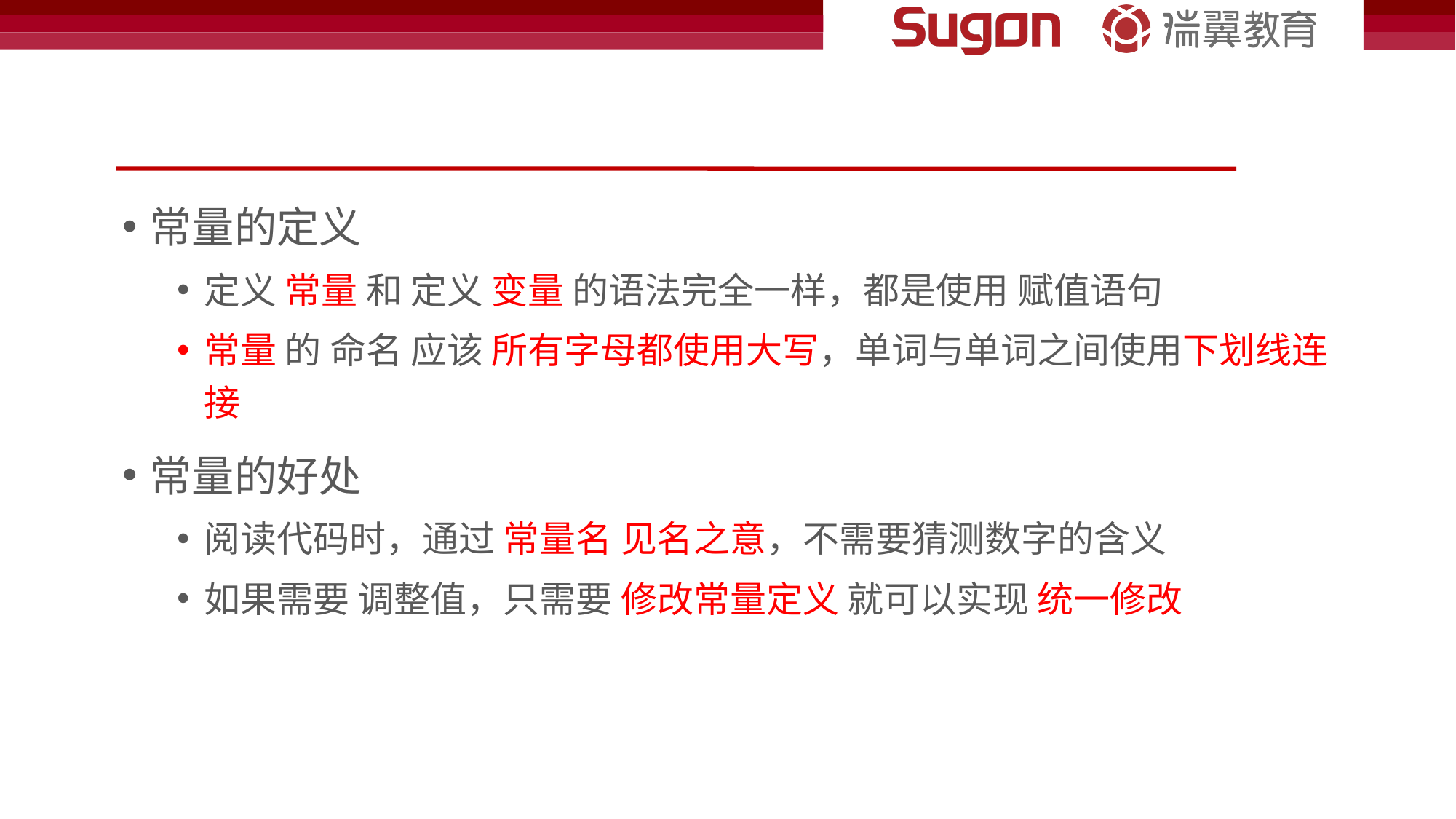

#
常量的定义
定义 常量 和 定义 变量 的语法完全一样，都是使用 赋值语句
常量 的 命名 应该 所有字母都使用大写，单词与单词之间使用下划线连接
常量的好处
阅读代码时，通过 常量名 见名之意，不需要猜测数字的含义
如果需要 调整值，只需要 修改常量定义 就可以实现 统一修改